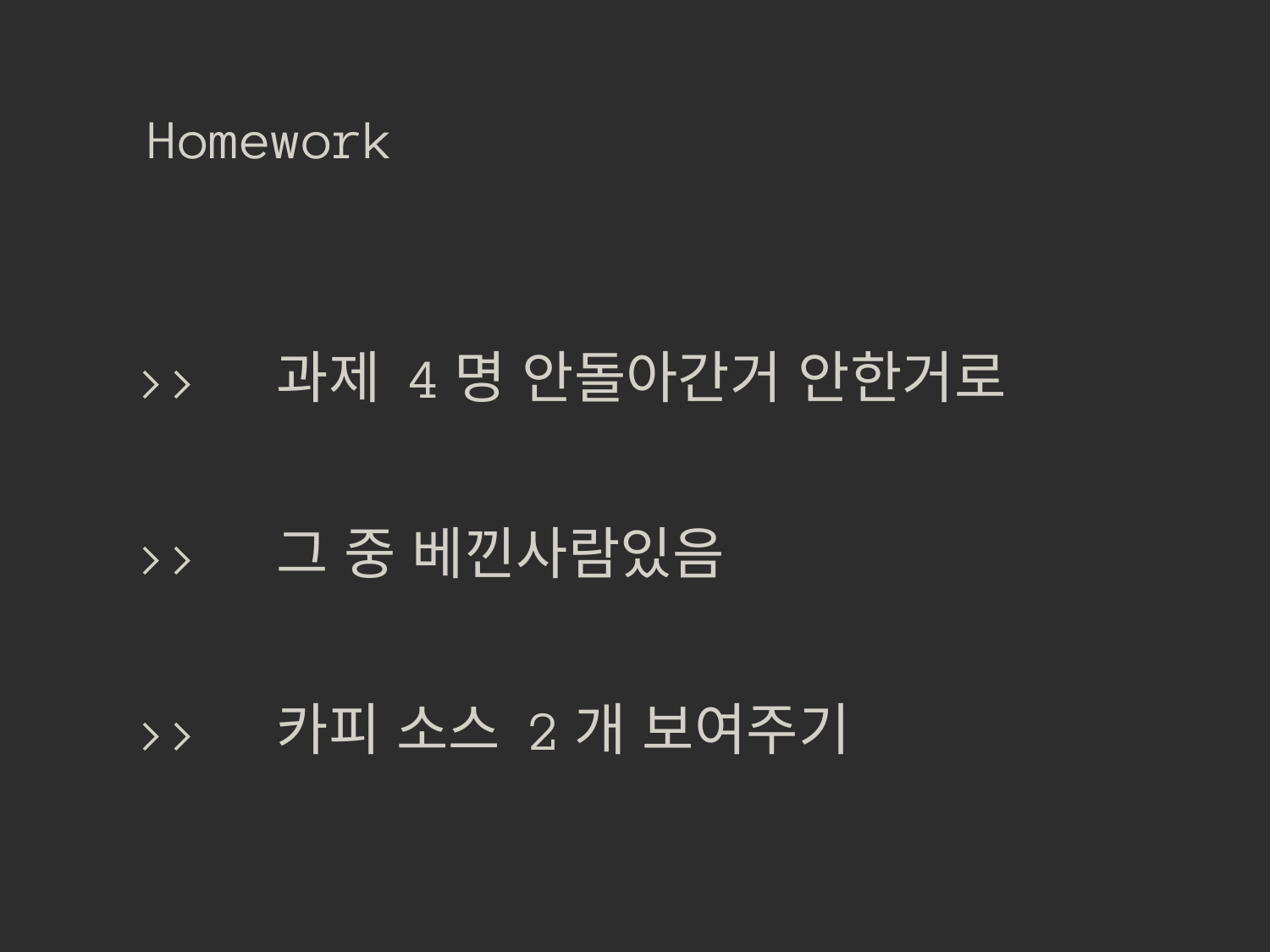

Homework

>>  과제 4명 안돌아간거 안한거로

>>  그 중 베낀사람있음

>>  카피 소스 2개 보여주기